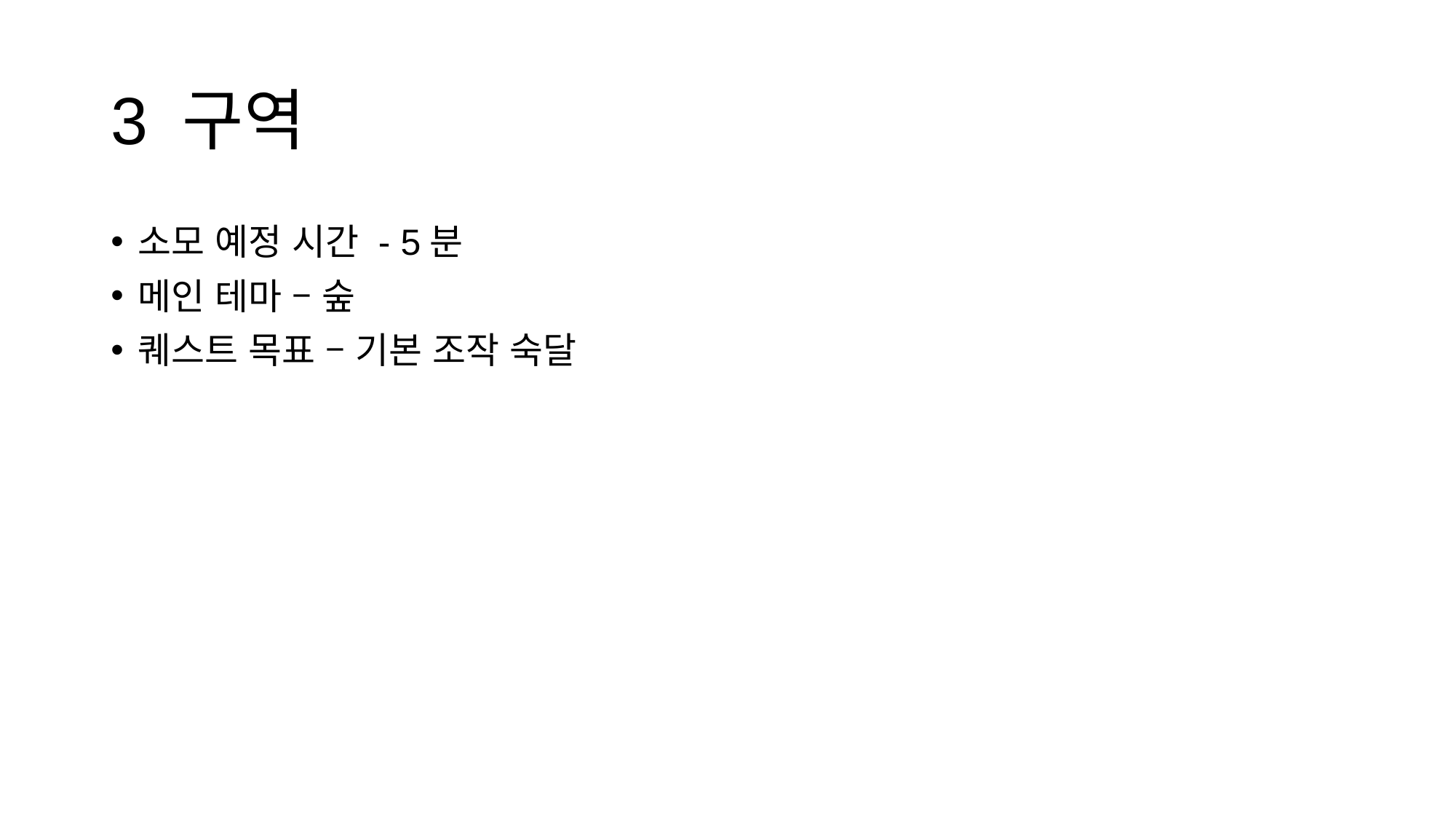

# 3 구역
소모 예정 시간 - 5분
메인 테마 – 숲
퀘스트 목표 – 기본 조작 숙달